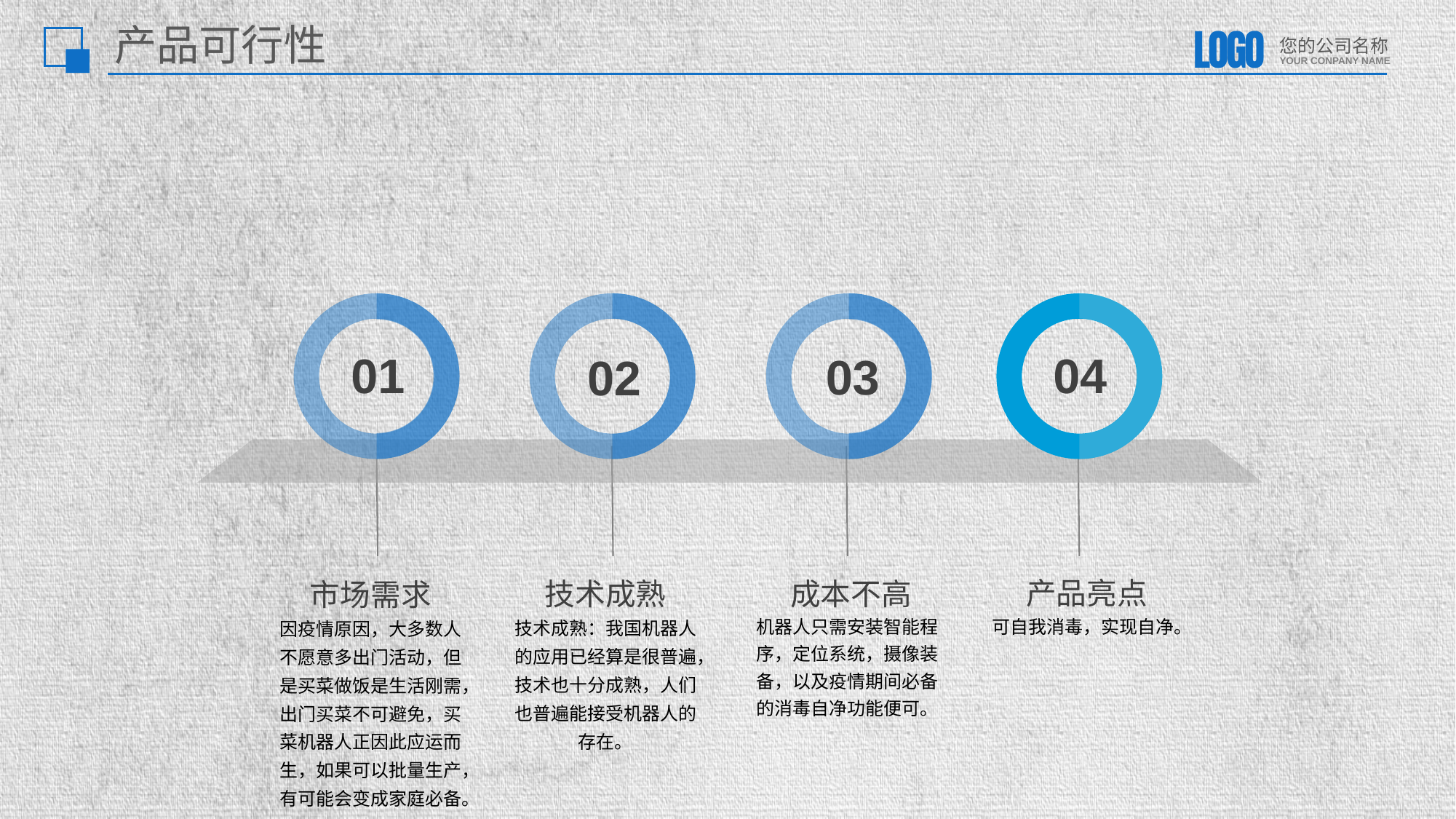

LOGO
您的公司名称
YOUR CONPANY NAME
产品可行性

01
04
03
02

产品亮点
成本不高
技术成熟
市场需求
可自我消毒，实现自净。
机器人只需安装智能程序，定位系统，摄像装备，以及疫情期间必备的消毒自净功能便可。
技术成熟：我国机器人的应用已经算是很普遍，技术也十分成熟，人们也普遍能接受机器人的存在。
因疫情原因，大多数人不愿意多出门活动，但是买菜做饭是生活刚需，出门买菜不可避免，买菜机器人正因此应运而生，如果可以批量生产，有可能会变成家庭必备。